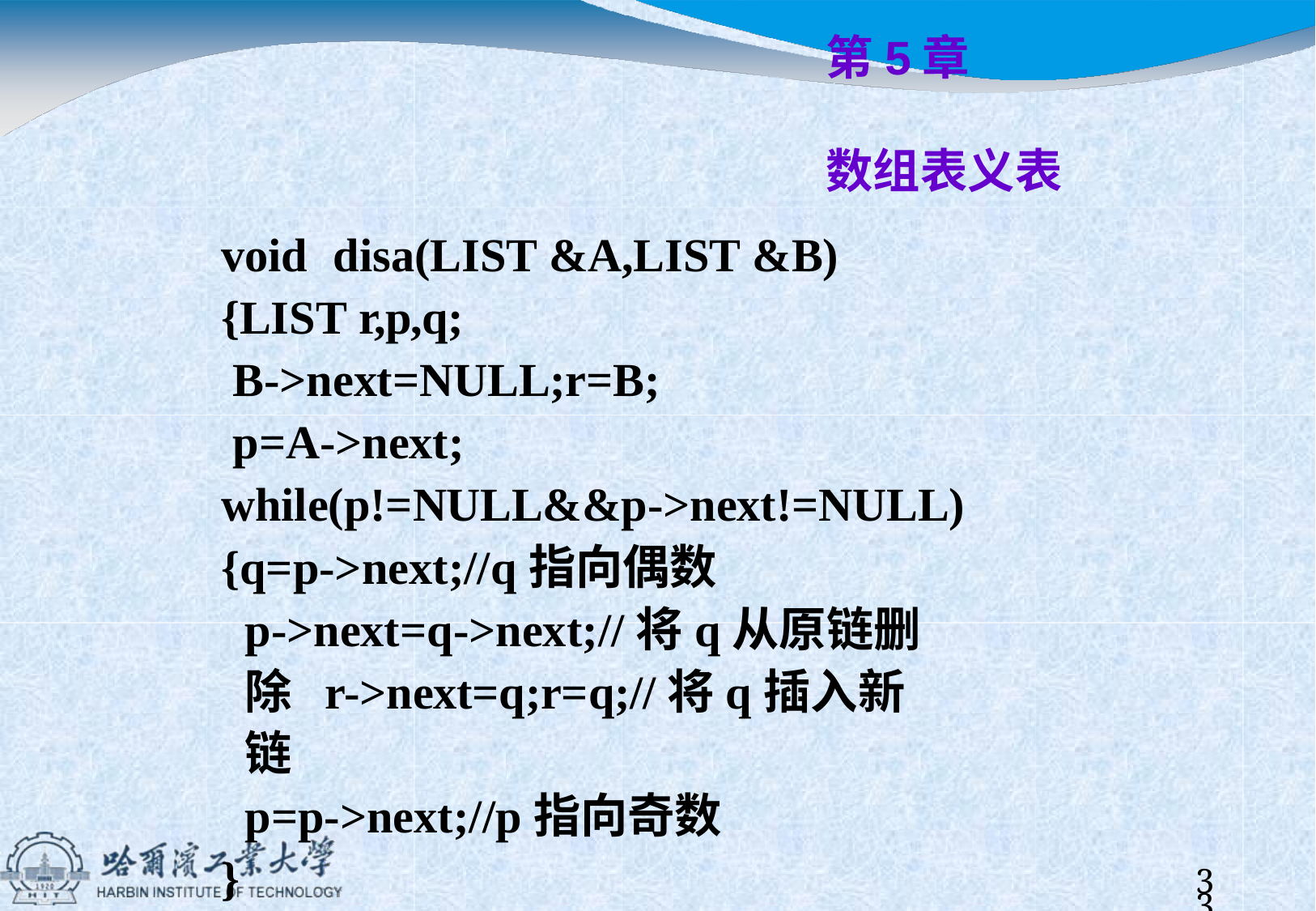

第5章	数组表义表
void	disa(LIST &A,LIST &B)
{LIST r,p,q;
B->next=NULL;r=B;
p=A->next;
while(p!=NULL&&p->next!=NULL)
{q=p->next;//q指向偶数
p->next=q->next;//将q从原链删除  r->next=q;r=q;//将q插入新链
p=p->next;//p指向奇数
}
r->next=NULL;
}

33